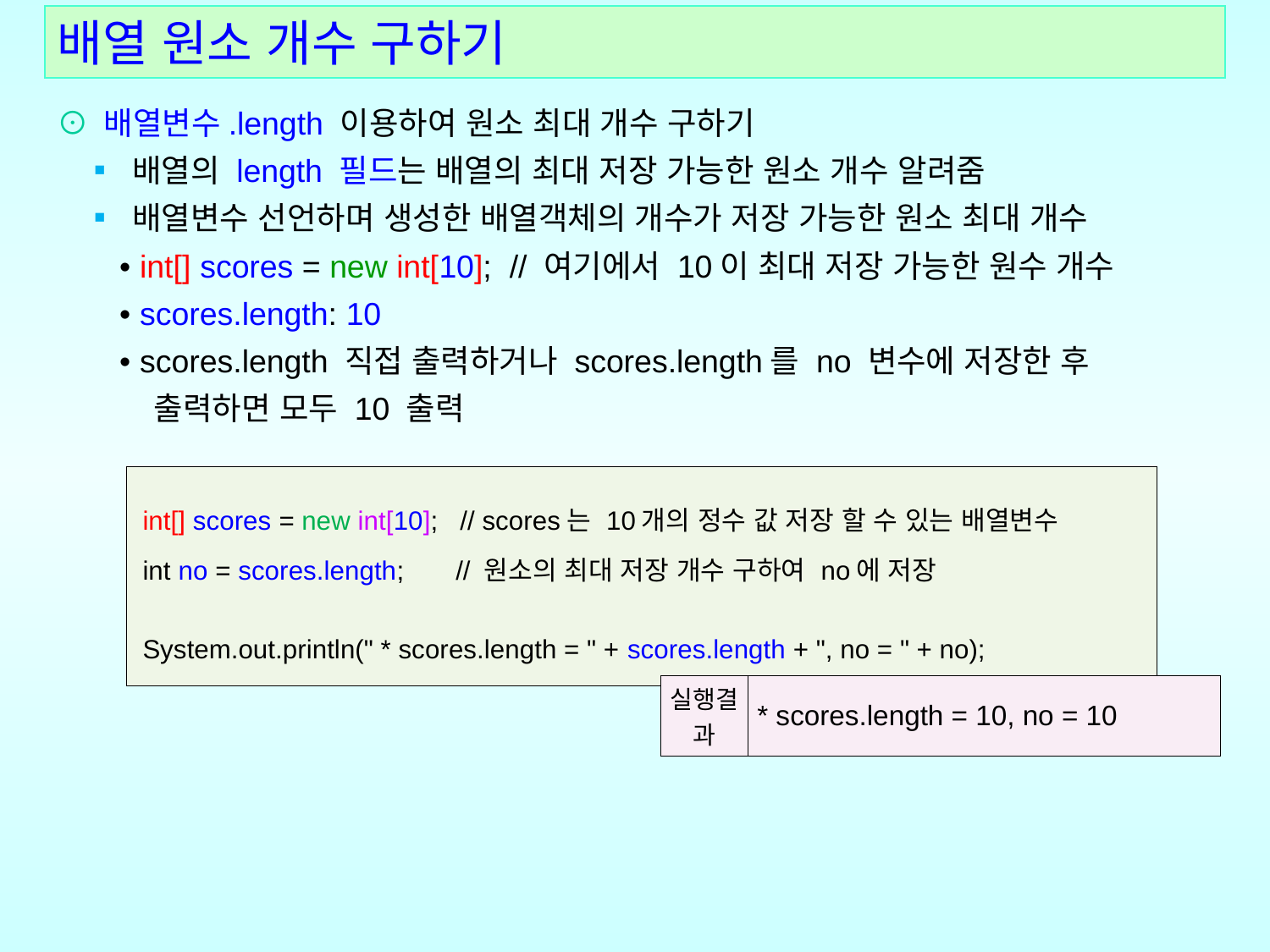

배열 원소 개수 구하기
⊙ 배열변수.length 이용하여 원소 최대 개수 구하기
   ▪ 배열의 length 필드는 배열의 최대 저장 가능한 원소 개수 알려줌
   ▪ 배열변수 선언하며 생성한 배열객체의 개수가 저장 가능한 원소 최대 개수
       • int[] scores = new int[10];  // 여기에서 10이 최대 저장 가능한 원수 개수
       • scores.length: 10
       • scores.length 직접 출력하거나 scores.length를 no 변수에 저장한 후
          출력하면 모두 10 출력
| int[] scores = new int[10]; // scores는 10개의 정수 값 저장 할 수 있는 배열변수 int no = scores.length; // 원소의 최대 저장 개수 구하여 no에 저장 System.out.println(" \* scores.length = " + scores.length + ", no = " + no); |
| --- |
| 실행결과 | \* scores.length = 10, no = 10 |
| --- | --- |